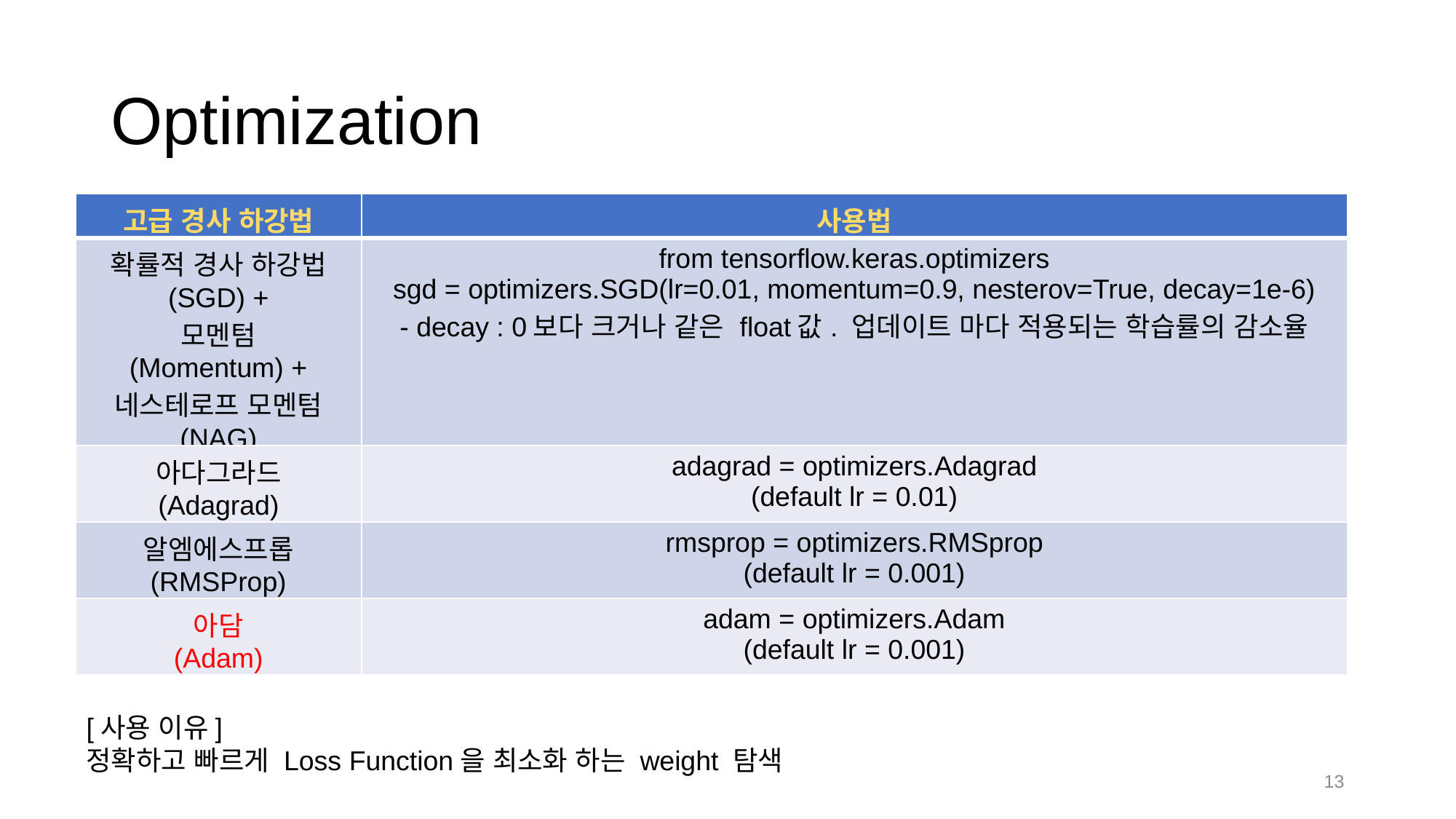

# Optimization
| 고급 경사 하강법 | 사용법 |
| --- | --- |
| 확률적 경사 하강법 (SGD) + 모멘텀 (Momentum) + 네스테로프 모멘텀 (NAG) | from tensorflow.keras.optimizers sgd = optimizers.SGD(lr=0.01, momentum=0.9, nesterov=True, decay=1e-6) - decay : 0보다 크거나 같은 float값. 업데이트 마다 적용되는 학습률의 감소율 |
| 아다그라드 (Adagrad) | adagrad = optimizers.Adagrad (default lr = 0.01) |
| 알엠에스프롭 (RMSProp) | rmsprop = optimizers.RMSprop (default lr = 0.001) |
| 아담 (Adam) | adam = optimizers.Adam (default lr = 0.001) |
[사용 이유]
정확하고 빠르게 Loss Function을 최소화 하는 weight 탐색
13